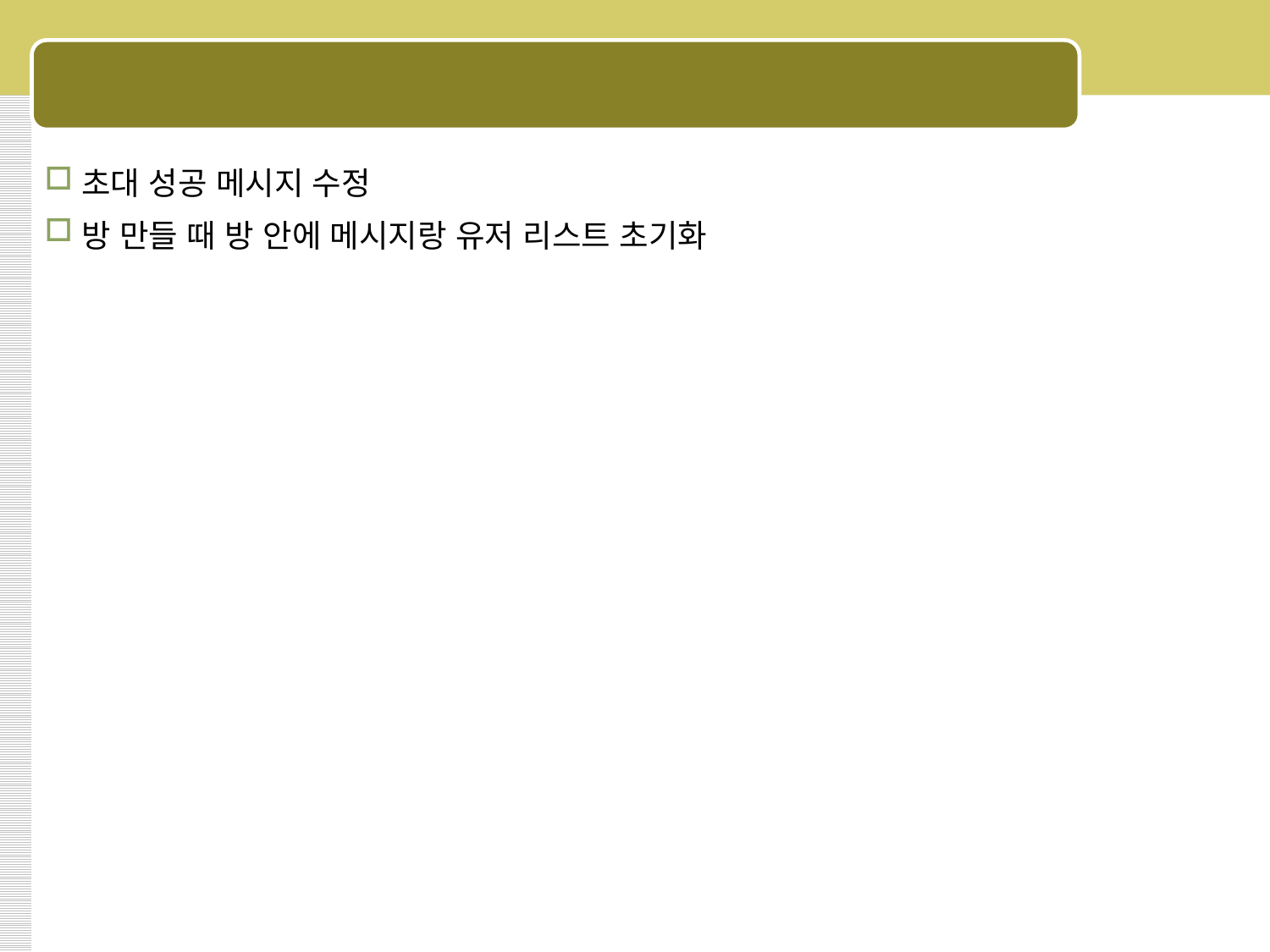

#
초대 성공 메시지 수정
방 만들 때 방 안에 메시지랑 유저 리스트 초기화